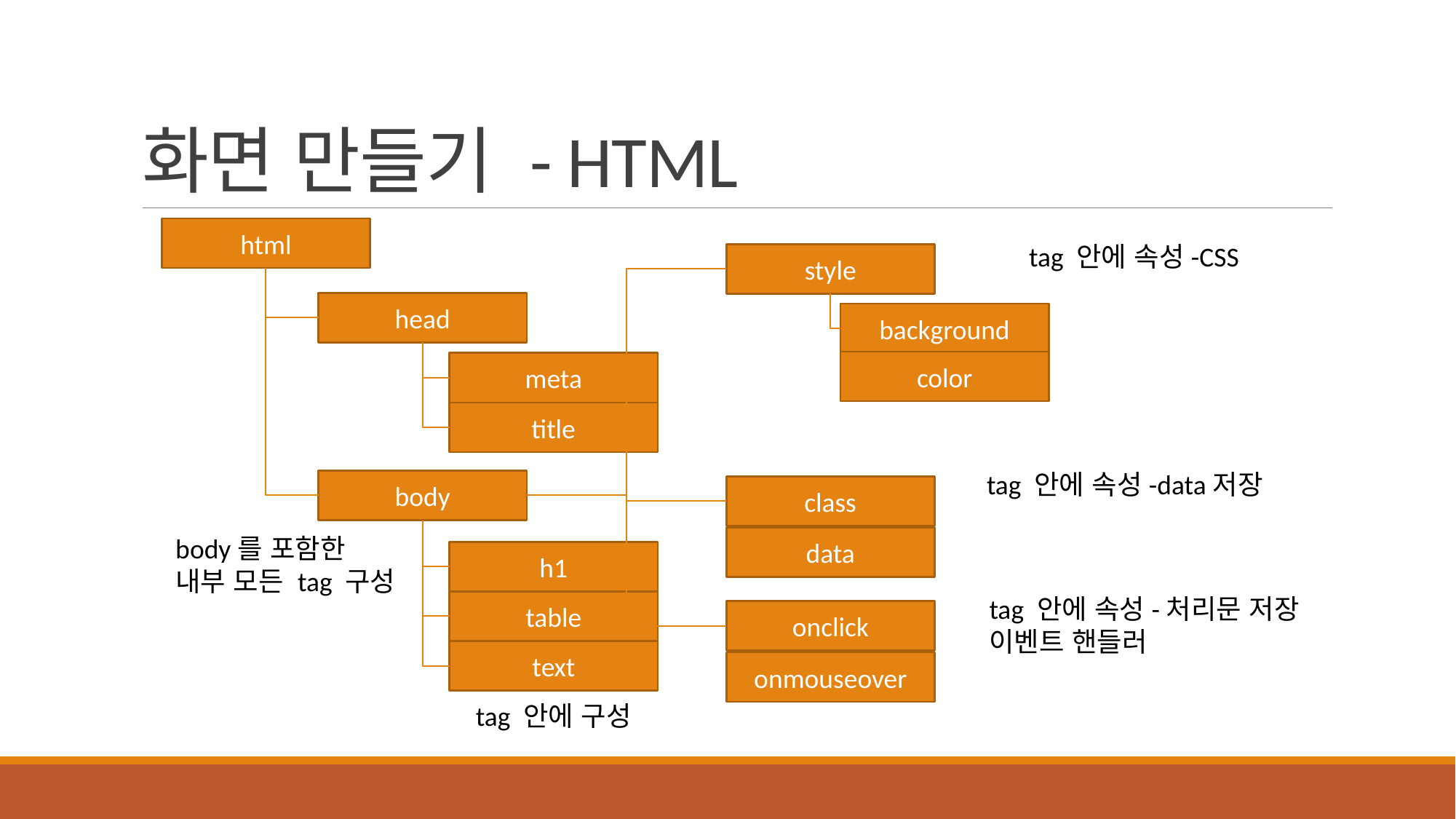

# 화면 만들기 - HTML
html
tag 안에 속성-CSS
style
head
background
color
meta
title
tag 안에 속성-data저장
body
class
body를 포함한
내부 모든 tag 구성
data
h1
tag 안에 속성-처리문 저장
이벤트 핸들러
table
onclick
text
onmouseover
tag 안에 구성